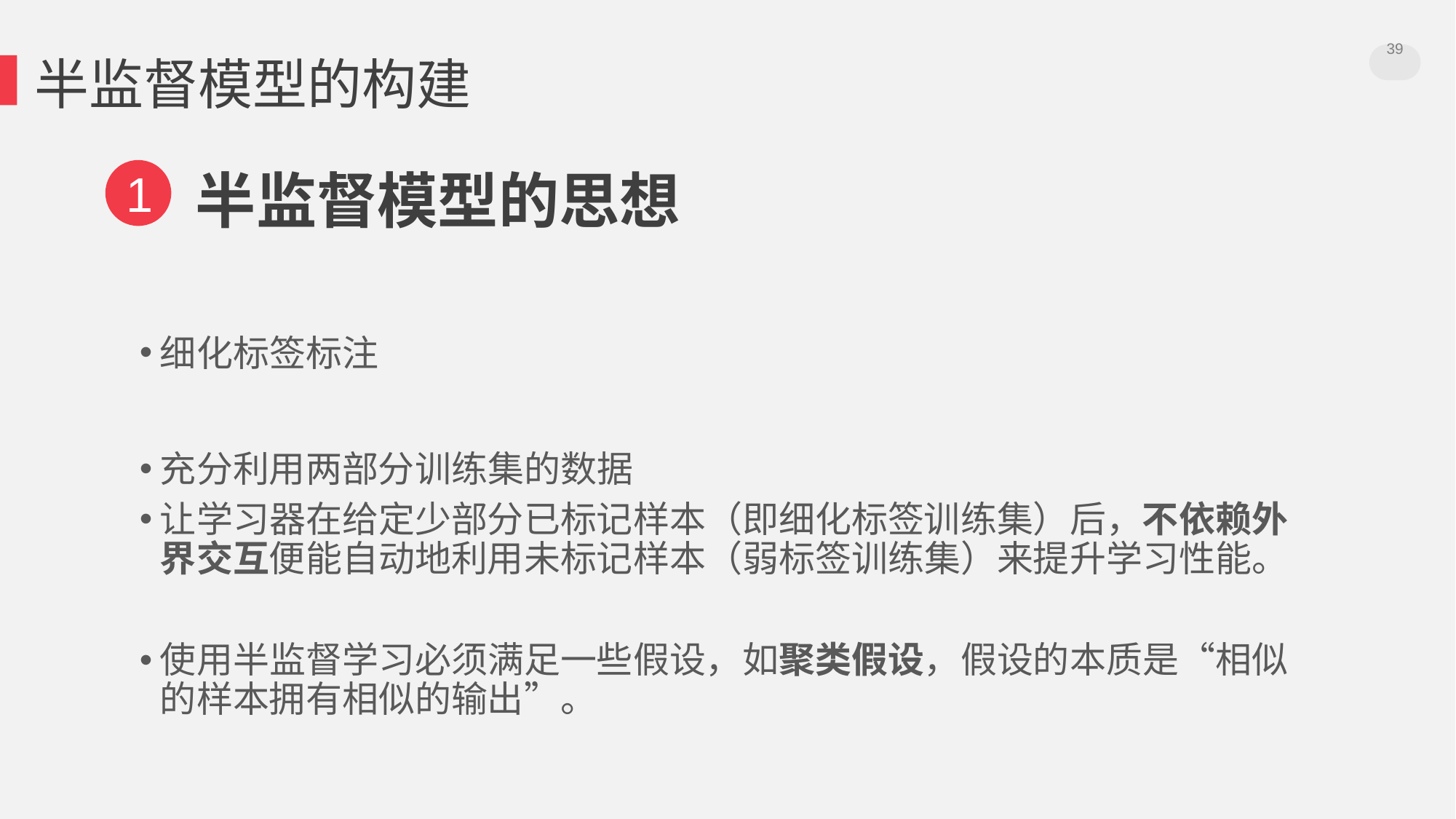

39
半监督模型的构建

1
半监督模型的思想
细化标签标注

充分利用两部分训练集的数据
让学习器在给定少部分已标记样本（即细化标签训练集）后，不依赖外界交互便能自动地利用未标记样本（弱标签训练集）来提升学习性能。

使用半监督学习必须满足一些假设，如聚类假设，假设的本质是“相似的样本拥有相似的输出”。